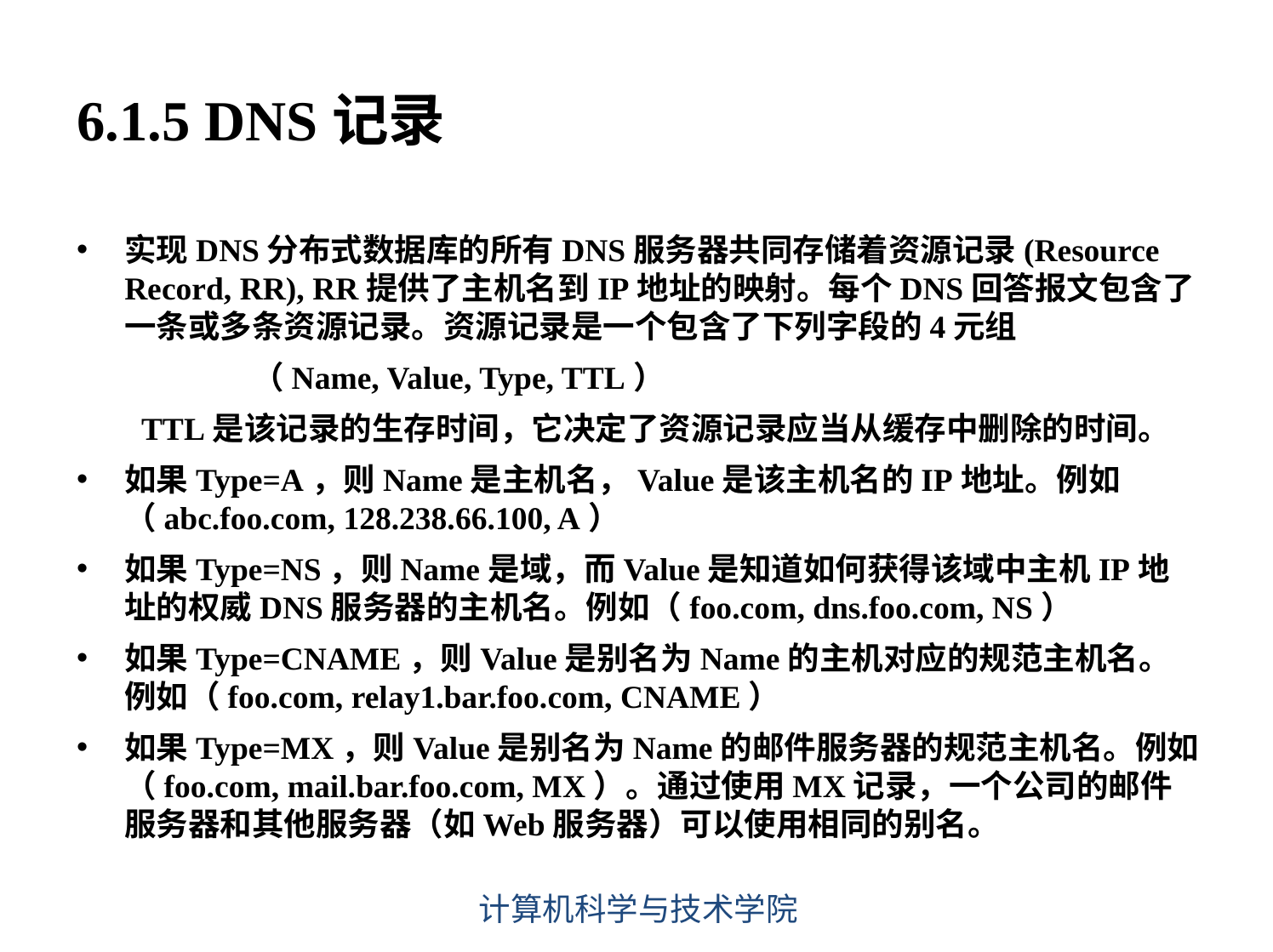

# 6.1.5 DNS记录
实现DNS分布式数据库的所有DNS服务器共同存储着资源记录(Resource Record, RR), RR提供了主机名到IP地址的映射。每个DNS回答报文包含了一条或多条资源记录。资源记录是一个包含了下列字段的4元组
		（Name, Value, Type, TTL）
        TTL是该记录的生存时间，它决定了资源记录应当从缓存中删除的时间。
如果Type=A，则Name是主机名，Value是该主机名的IP地址。例如（abc.foo.com, 128.238.66.100, A）
如果Type=NS，则Name是域，而Value是知道如何获得该域中主机IP地址的权威DNS服务器的主机名。例如（foo.com, dns.foo.com, NS）
如果Type=CNAME，则Value是别名为Name的主机对应的规范主机名。例如（foo.com, relay1.bar.foo.com, CNAME）
如果Type=MX，则Value是别名为Name的邮件服务器的规范主机名。例如（foo.com, mail.bar.foo.com, MX）。通过使用MX记录，一个公司的邮件服务器和其他服务器（如Web服务器）可以使用相同的别名。

计算机科学与技术学院
17